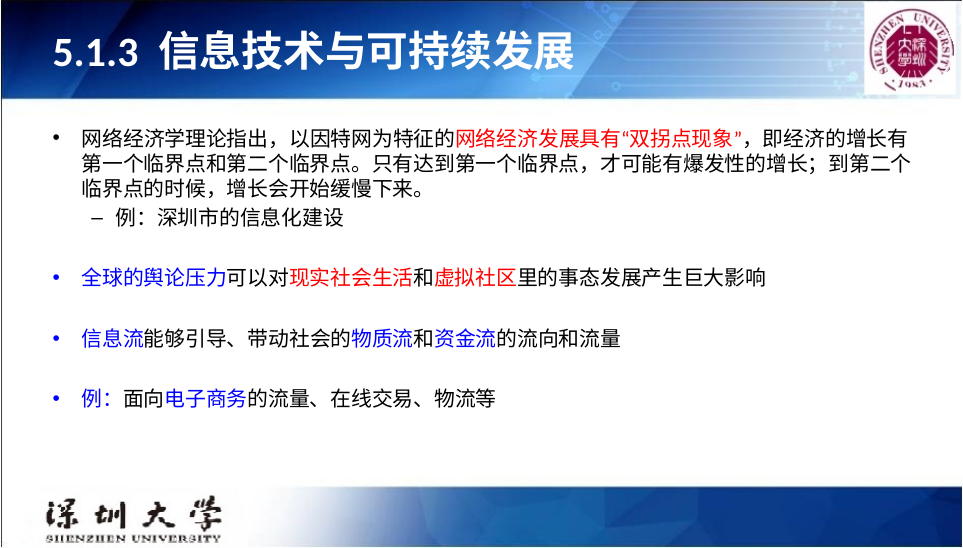

# 5.1.3 信息技术与可持续发展
网络经济学理论指出，以因特网为特征的网络经济发展具有“双拐点现象”，即经济的增长有第一个临界点和第二个临界点。只有达到第一个临界点，才可能有爆发性的增长；到第二个临界点的时候，增长会开始缓慢下来。
例：深圳市的信息化建设

全球的舆论压力可以对现实社会生活和虚拟社区里的事态发展产生巨大影响

信息流能够引导、带动社会的物质流和资金流的流向和流量

例：面向电子商务的流量、在线交易、物流等
174